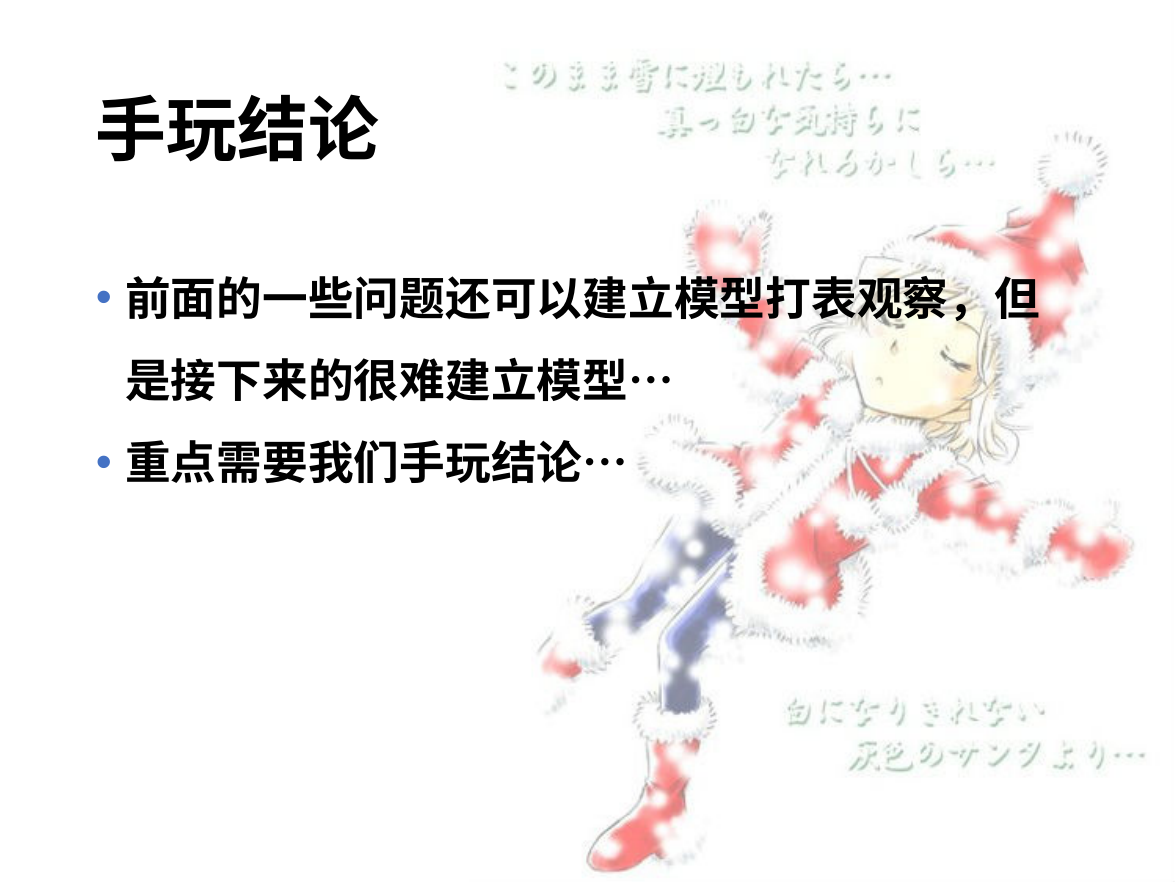

# 手玩结论
前面的一些问题还可以建立模型打表观察，但是接下来的很难建立模型…
重点需要我们手玩结论…